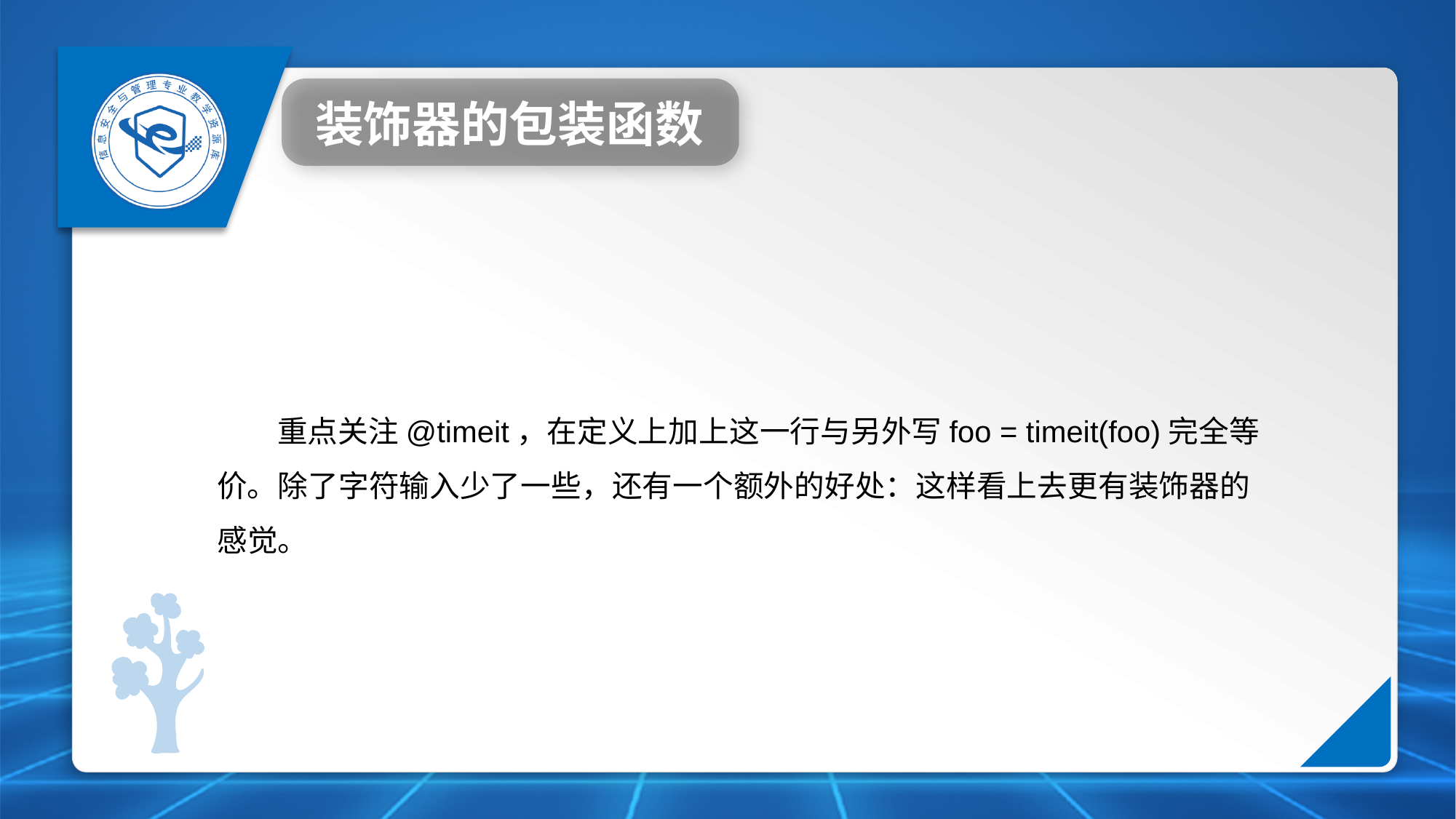

装饰器的包装函数
重点关注@timeit，在定义上加上这一行与另外写foo = timeit(foo)完全等价。除了字符输入少了一些，还有一个额外的好处：这样看上去更有装饰器的感觉。